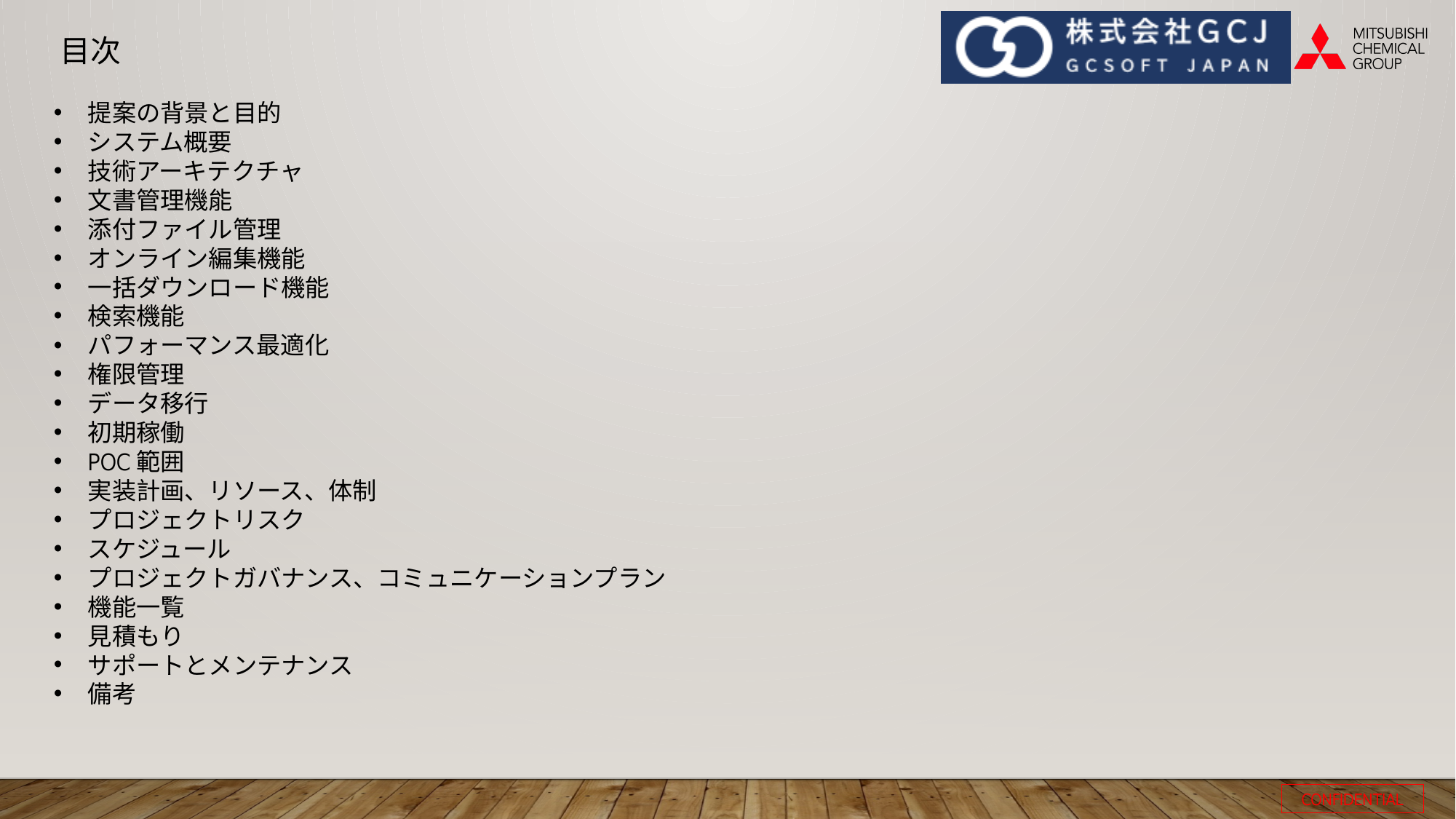

# 目次
提案の背景と目的
システム概要
技術アーキテクチャ
文書管理機能
添付ファイル管理
オンライン編集機能
一括ダウンロード機能
検索機能
パフォーマンス最適化
権限管理
データ移行
初期稼働
POC範囲
実装計画、リソース、体制
プロジェクトリスク
スケジュール
プロジェクトガバナンス、コミュニケーションプラン
機能一覧
見積もり
サポートとメンテナンス
備考